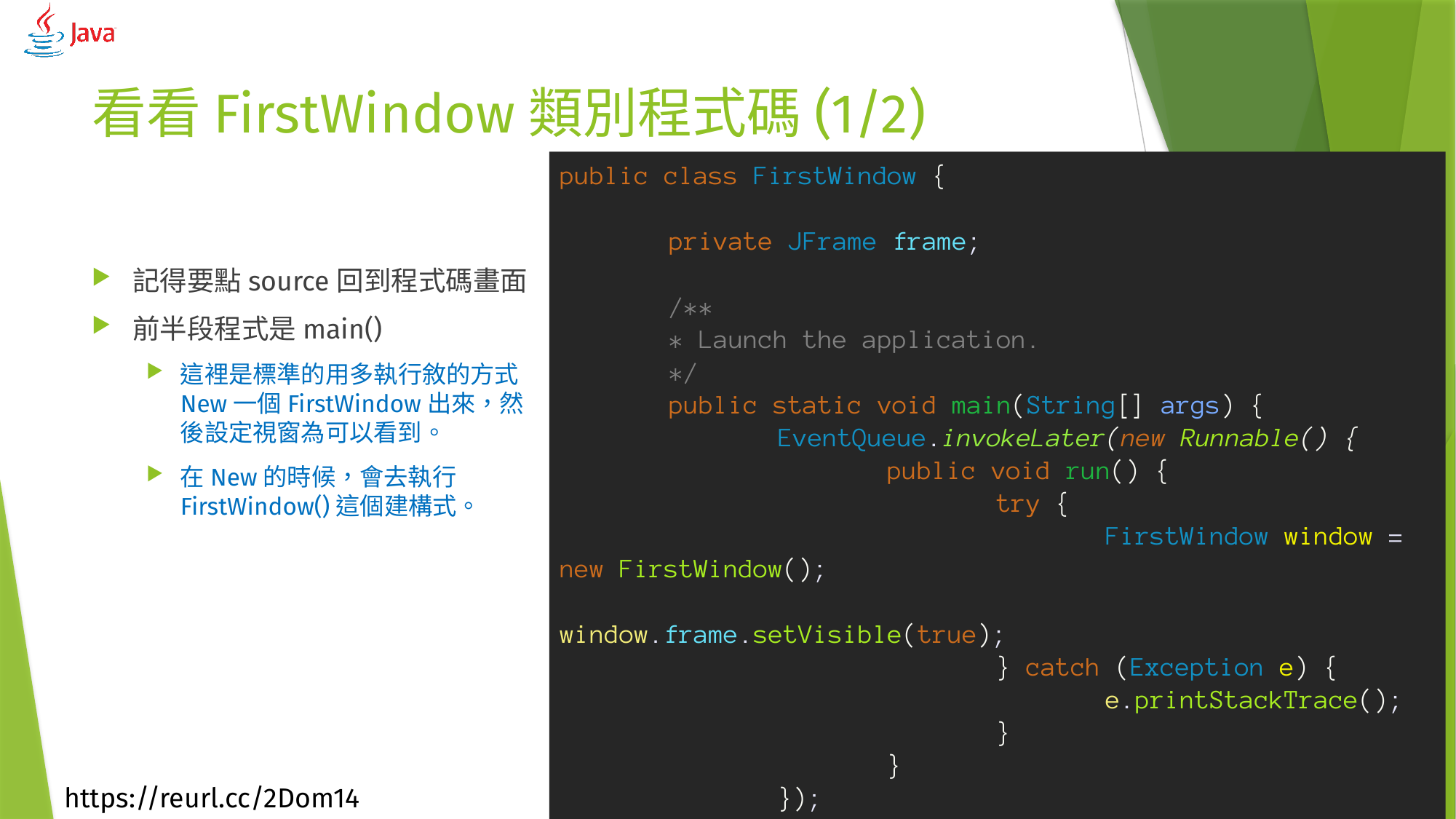

# 看看FirstWindow類別程式碼(1/2)
public class FirstWindow {

	private JFrame frame;

	/**
 	* Launch the application.
 	*/
	public static void main(String[] args) {
		EventQueue.invokeLater(new Runnable() {
			public void run() {
				try {
					FirstWindow window = new FirstWindow();
					window.frame.setVisible(true);
				} catch (Exception e) {
					e.printStackTrace();
				}
			}
		});
	}
記得要點source回到程式碼畫面
前半段程式是main()
這裡是標準的用多執行敘的方式New一個FirstWindow出來，然後設定視窗為可以看到。
在New的時候，會去執行 FirstWindow()這個建構式。